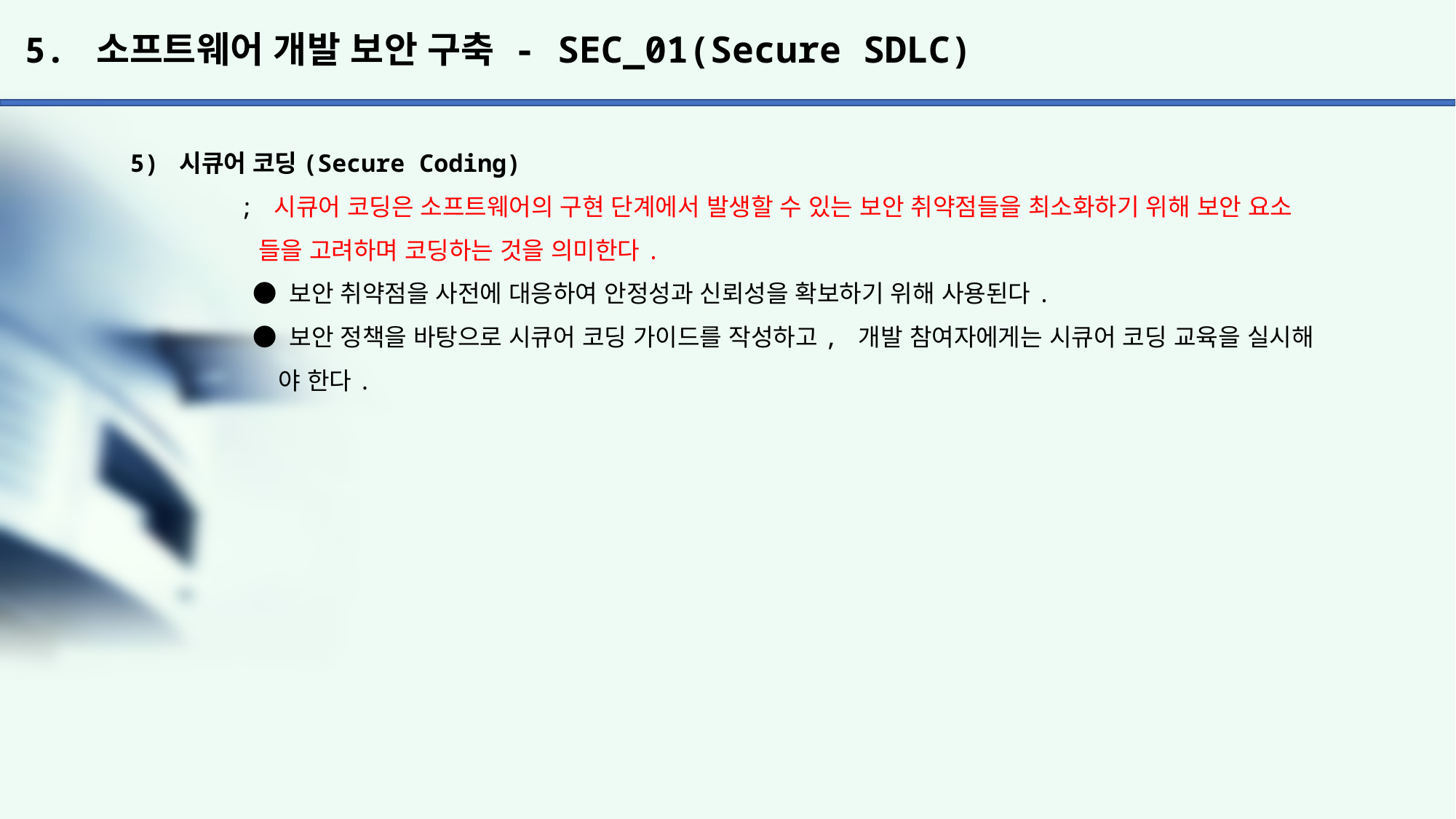

# 5. 소프트웨어 개발 보안 구축 - SEC_01(Secure SDLC)
5) 시큐어 코딩(Secure Coding)
	; 시큐어 코딩은 소프트웨어의 구현 단계에서 발생할 수 있는 보안 취약점들을 최소화하기 위해 보안 요소
	  들을 고려하며 코딩하는 것을 의미한다.
	  ● 보안 취약점을 사전에 대응하여 안정성과 신뢰성을 확보하기 위해 사용된다.
	  ● 보안 정책을 바탕으로 시큐어 코딩 가이드를 작성하고, 개발 참여자에게는 시큐어 코딩 교육을 실시해
	     야 한다.